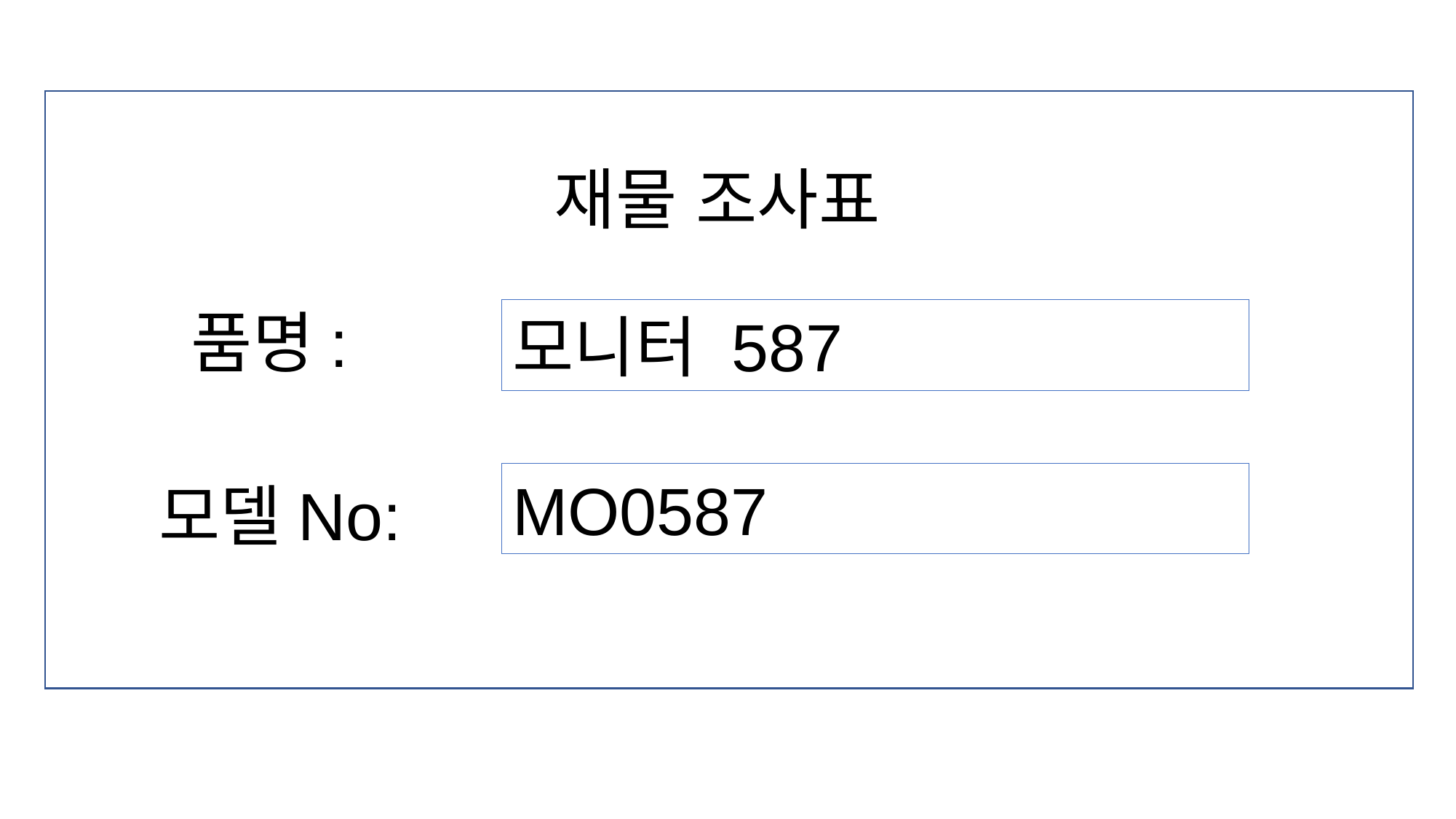

재물 조사표
품명:
모니터 587
MO0587
모델No: